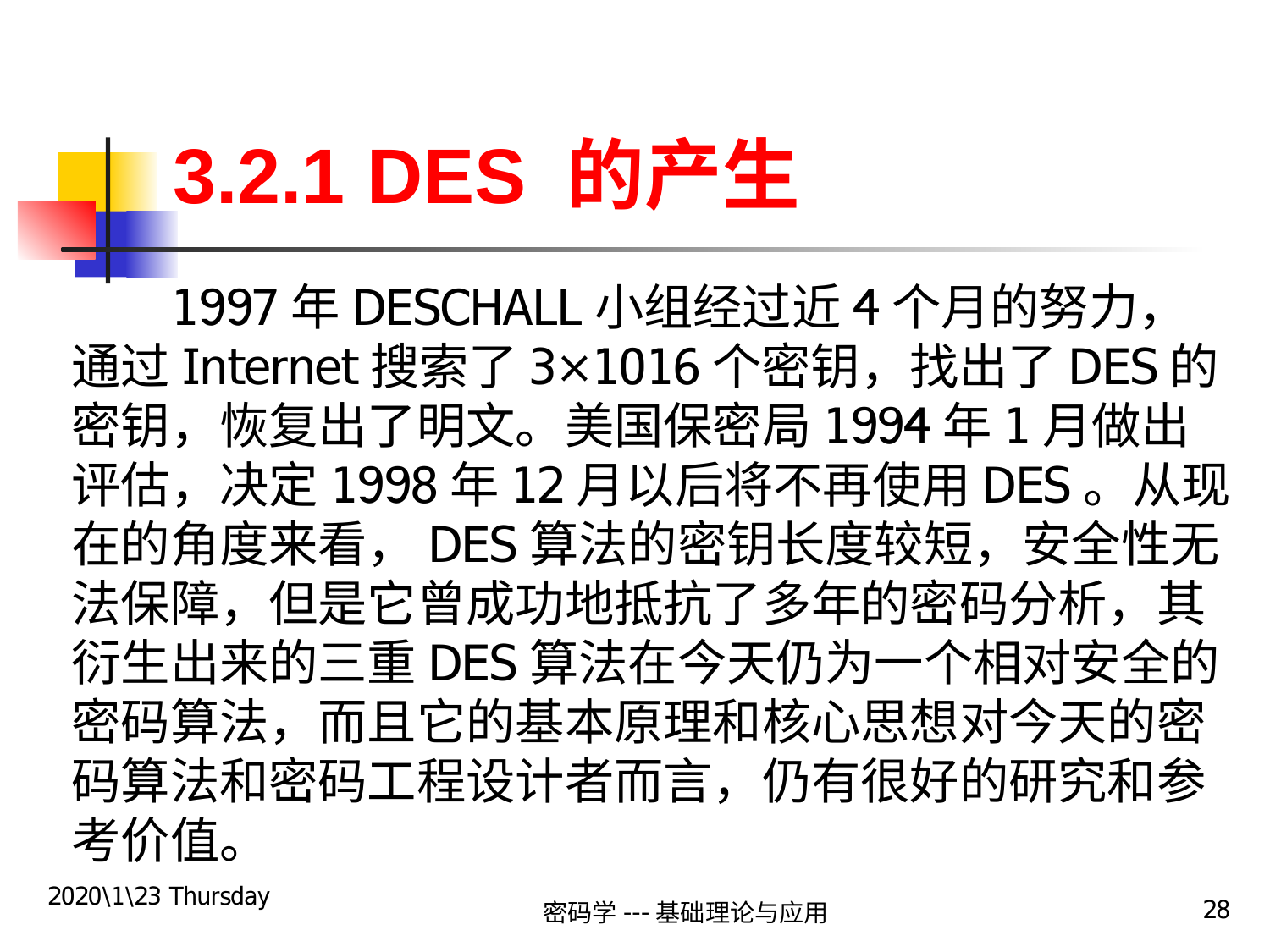

# 3.2.1 DES 的产生
1997年DESCHALL小组经过近4个月的努力，通过Internet搜索了3×1016个密钥，找出了DES的密钥，恢复出了明文。美国保密局1994年1月做出评估，决定1998年12月以后将不再使用DES。从现在的角度来看，DES算法的密钥长度较短，安全性无法保障，但是它曾成功地抵抗了多年的密码分析，其衍生出来的三重DES算法在今天仍为一个相对安全的密码算法，而且它的基本原理和核心思想对今天的密码算法和密码工程设计者而言，仍有很好的研究和参考价值。
2020\1\23 Thursday
28
密码学---基础理论与应用